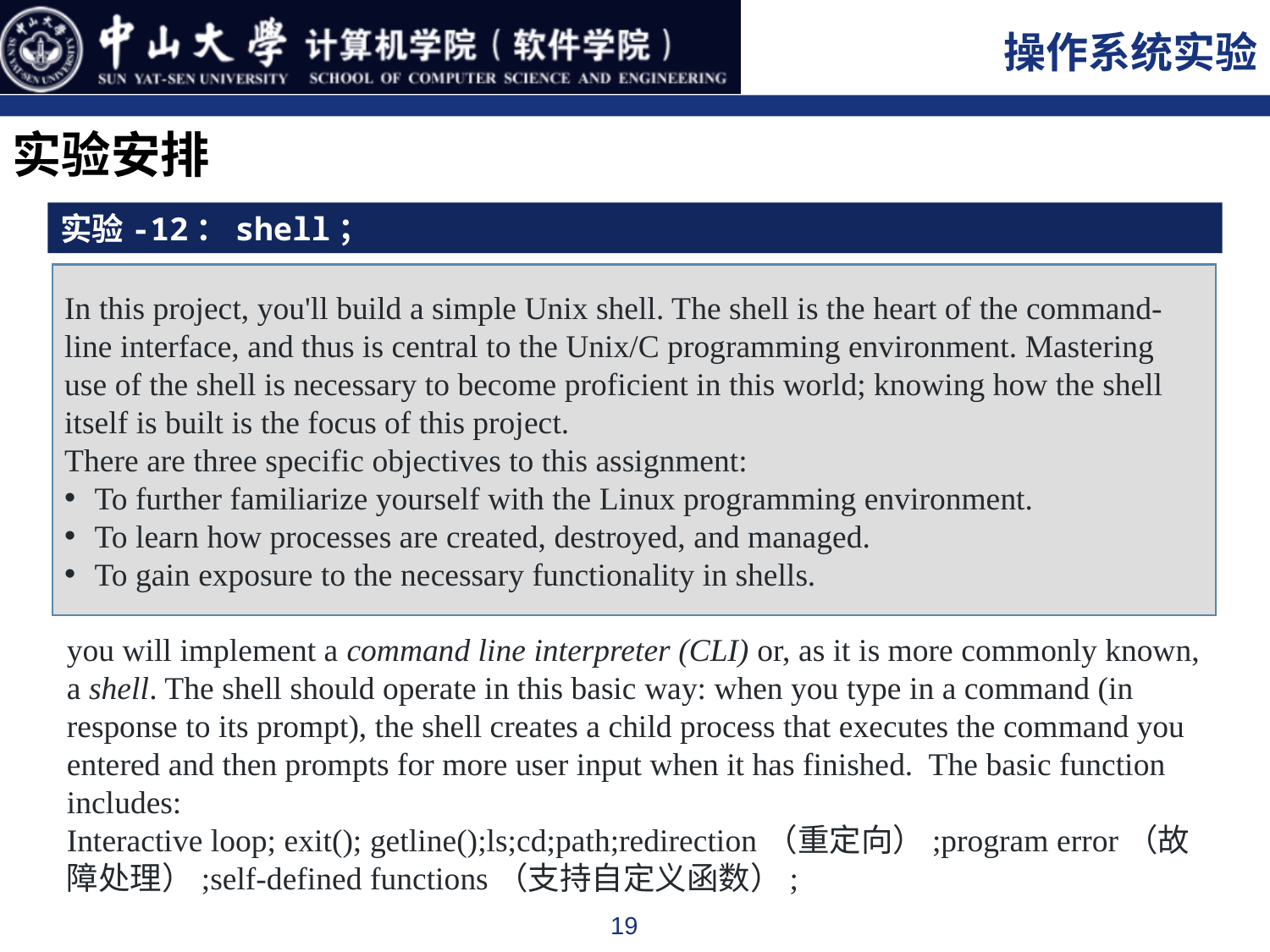

实验安排
实验-12：shell；
In this project, you'll build a simple Unix shell. The shell is the heart of the command-line interface, and thus is central to the Unix/C programming environment. Mastering use of the shell is necessary to become proficient in this world; knowing how the shell itself is built is the focus of this project.
There are three specific objectives to this assignment:
To further familiarize yourself with the Linux programming environment.
To learn how processes are created, destroyed, and managed.
To gain exposure to the necessary functionality in shells.
you will implement a command line interpreter (CLI) or, as it is more commonly known, a shell. The shell should operate in this basic way: when you type in a command (in response to its prompt), the shell creates a child process that executes the command you entered and then prompts for more user input when it has finished.  The basic function includes:
Interactive loop; exit(); getline();ls;cd;path;redirection（重定向）;program error（故障处理）;self-defined functions（支持自定义函数）;
19